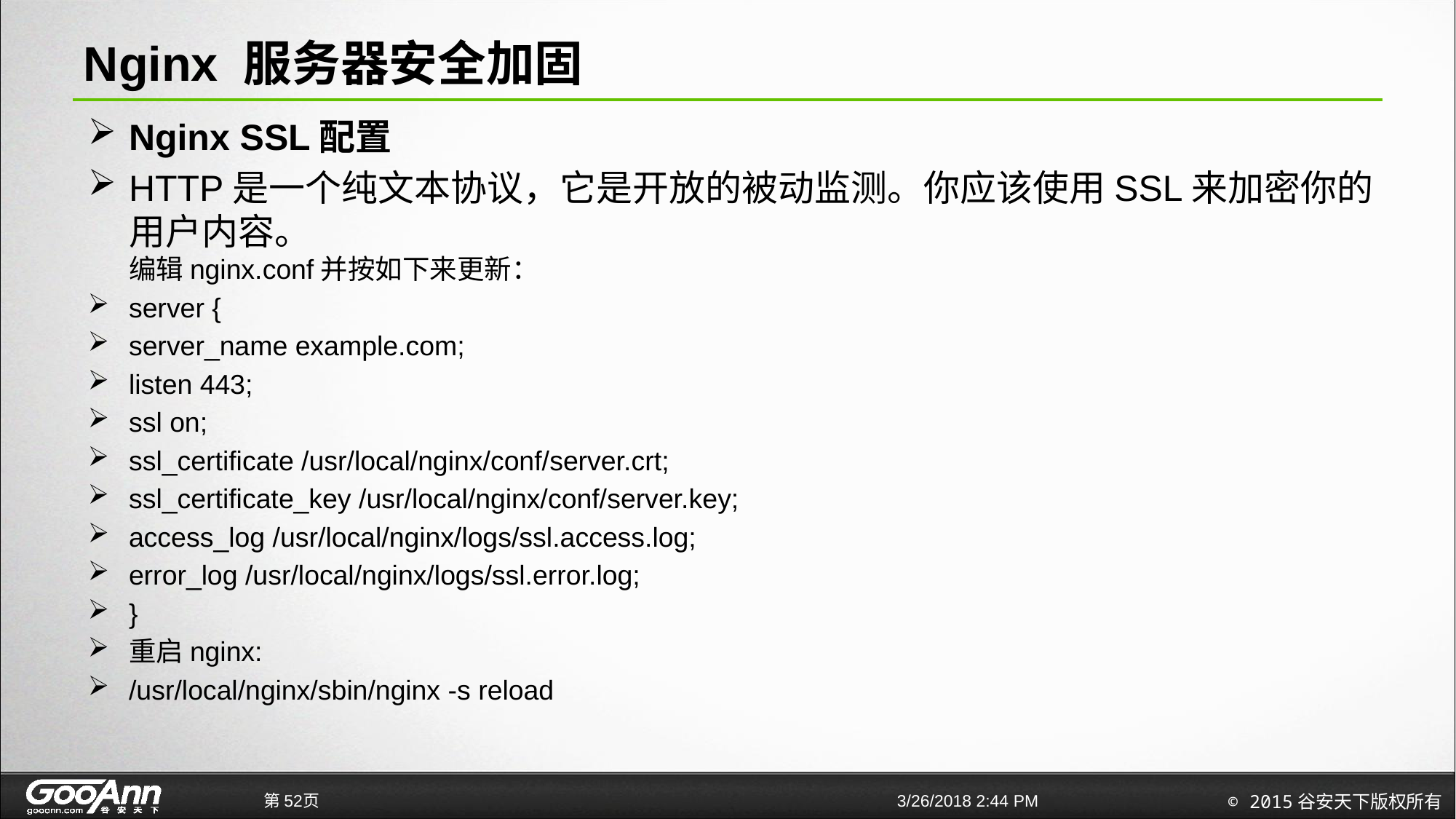

# Nginx 服务器安全加固
Nginx SSL配置
HTTP是一个纯文本协议，它是开放的被动监测。你应该使用SSL来加密你的用户内容。
编辑nginx.conf并按如下来更新：
server {
server_name example.com;
listen 443;
ssl on;
ssl_certificate /usr/local/nginx/conf/server.crt;
ssl_certificate_key /usr/local/nginx/conf/server.key;
access_log /usr/local/nginx/logs/ssl.access.log;
error_log /usr/local/nginx/logs/ssl.error.log;
}
重启nginx:
/usr/local/nginx/sbin/nginx -s reload